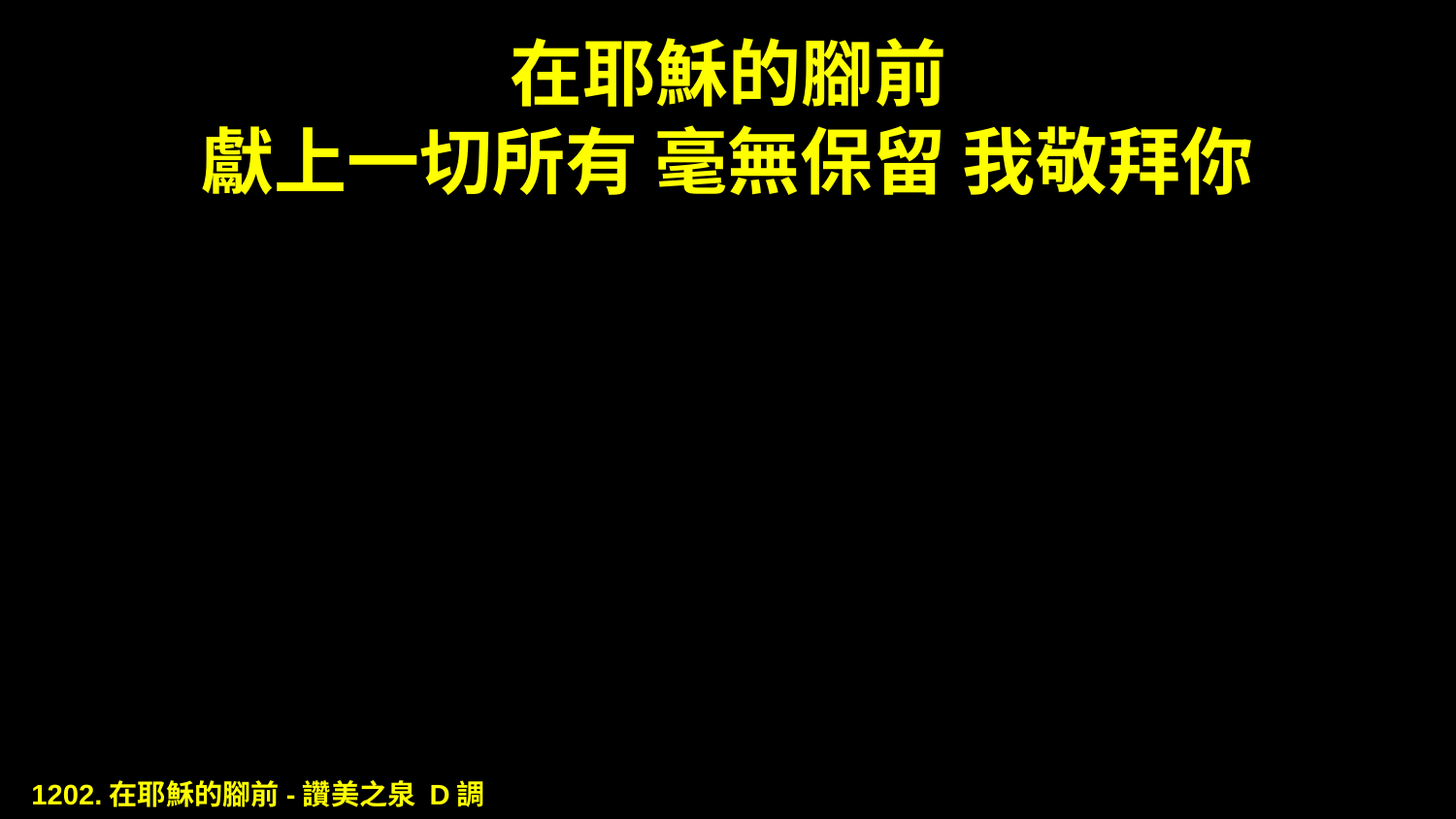

# 在耶穌的腳前 獻上一切所有 毫無保留 我敬拜你
1202.在耶穌的腳前-讚美之泉 D調